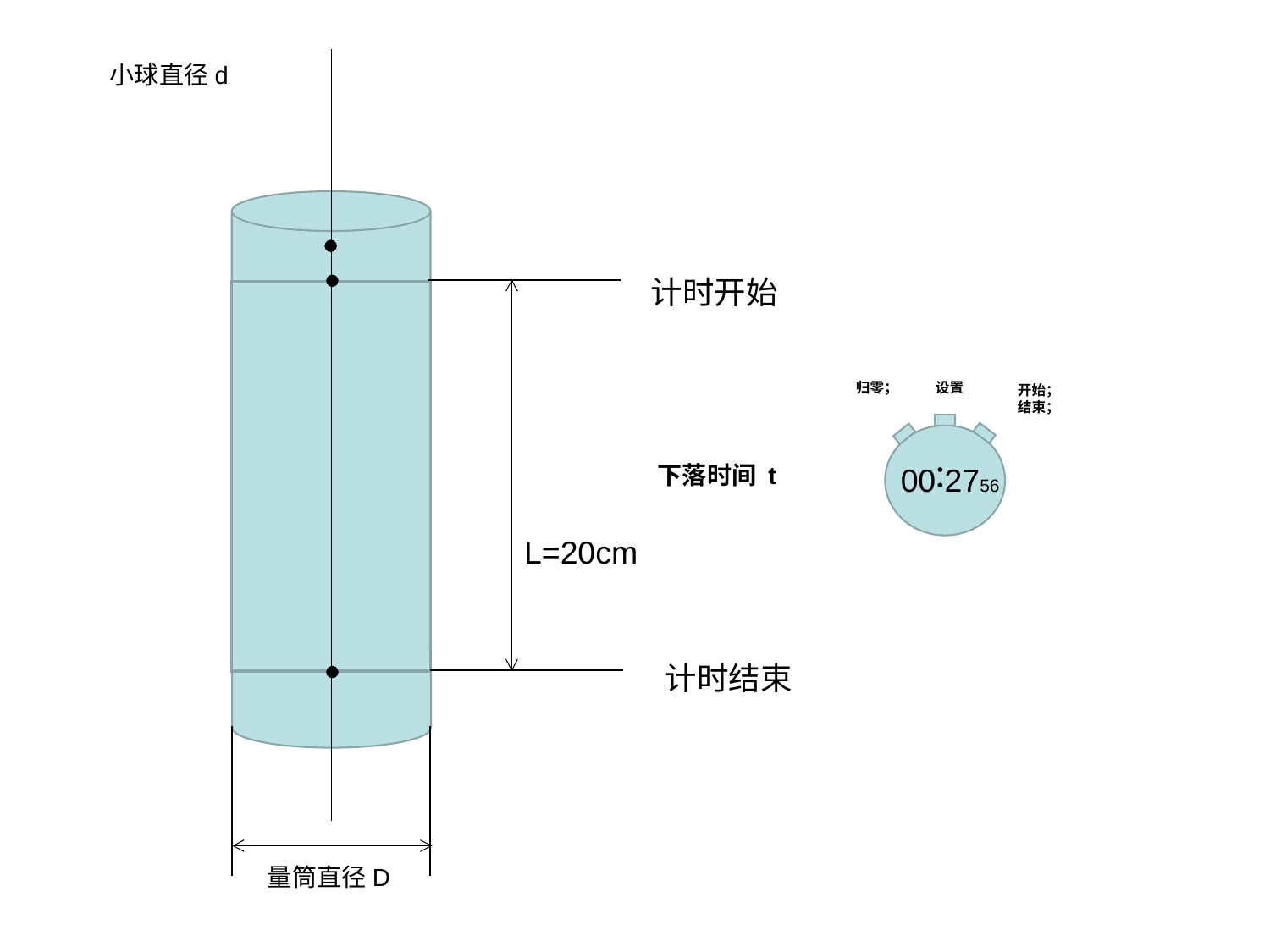

小球直径d

计时开始

归零；
设置
开始；结束；

：
00 2756
下落时间 t
L=20cm

计时结束

量筒直径D